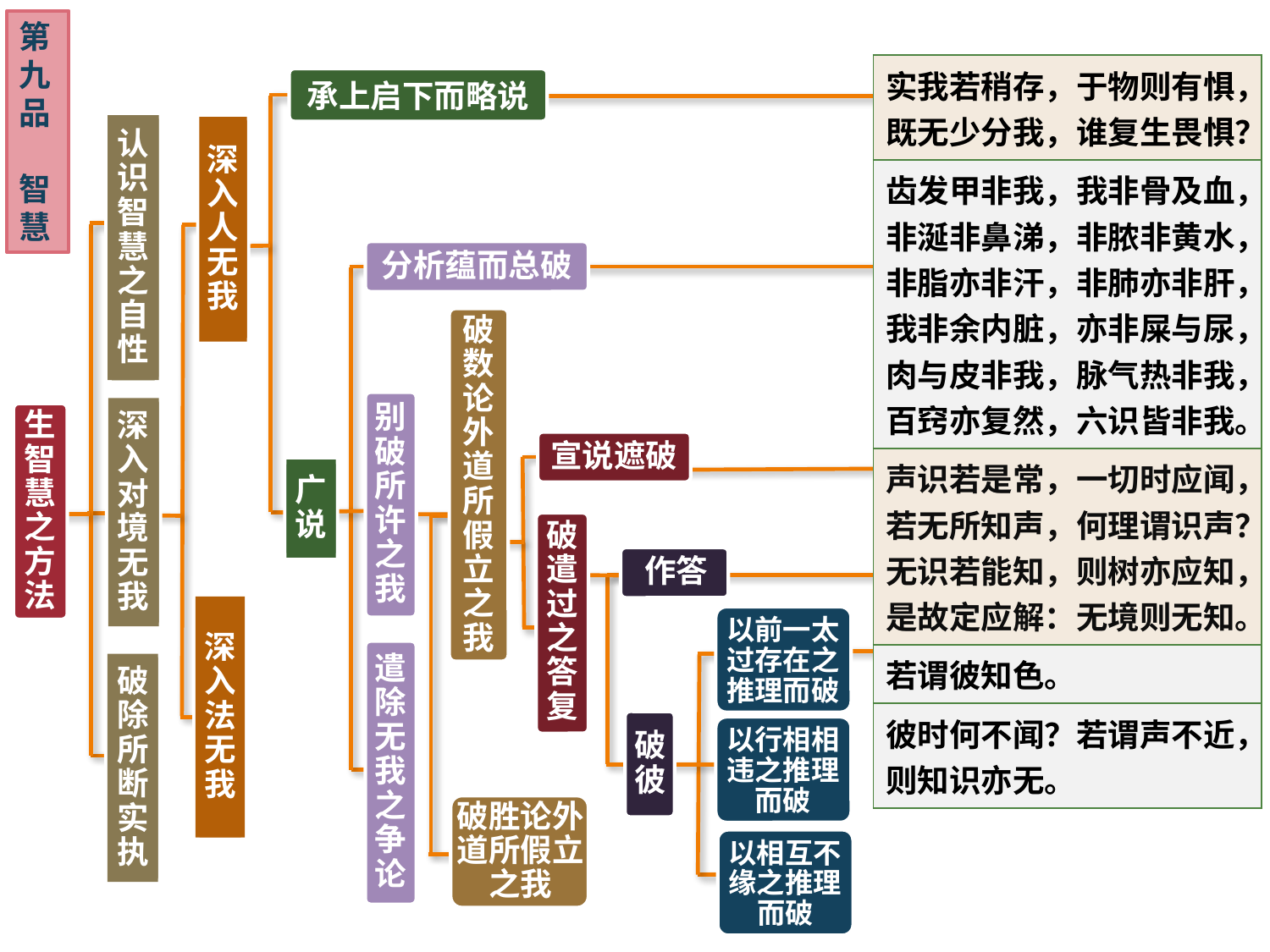

第九品

智慧
| 实我若稍存，于物则有惧，既无少分我，谁复生畏惧？ |
| --- |
| 齿发甲非我，我非骨及血，非涎非鼻涕，非脓非黄水，非脂亦非汗，非肺亦非肝，我非余内脏，亦非屎与尿，肉与皮非我，脉气热非我，百窍亦复然，六识皆非我。 |
| 声识若是常，一切时应闻，若无所知声，何理谓识声？无识若能知，则树亦应知，是故定应解：无境则无知。 |
| 若谓彼知色。 |
| 彼时何不闻？若谓声不近，则知识亦无。 |

承上启下而略说

认识智慧之自性

深入人无我
分析蕴而总破

破数论外道所假立之我
别破所许之我

深入对境无我

生智慧之方法
宣说遮破

广说
破遣过之答复

作答

深入法无我

以前一太过存在之推理而破
遣除无我之争论

破除所断实执
破彼

以行相相违之推理而破

破胜论外道所假立之我

以相互不缘之推理而破